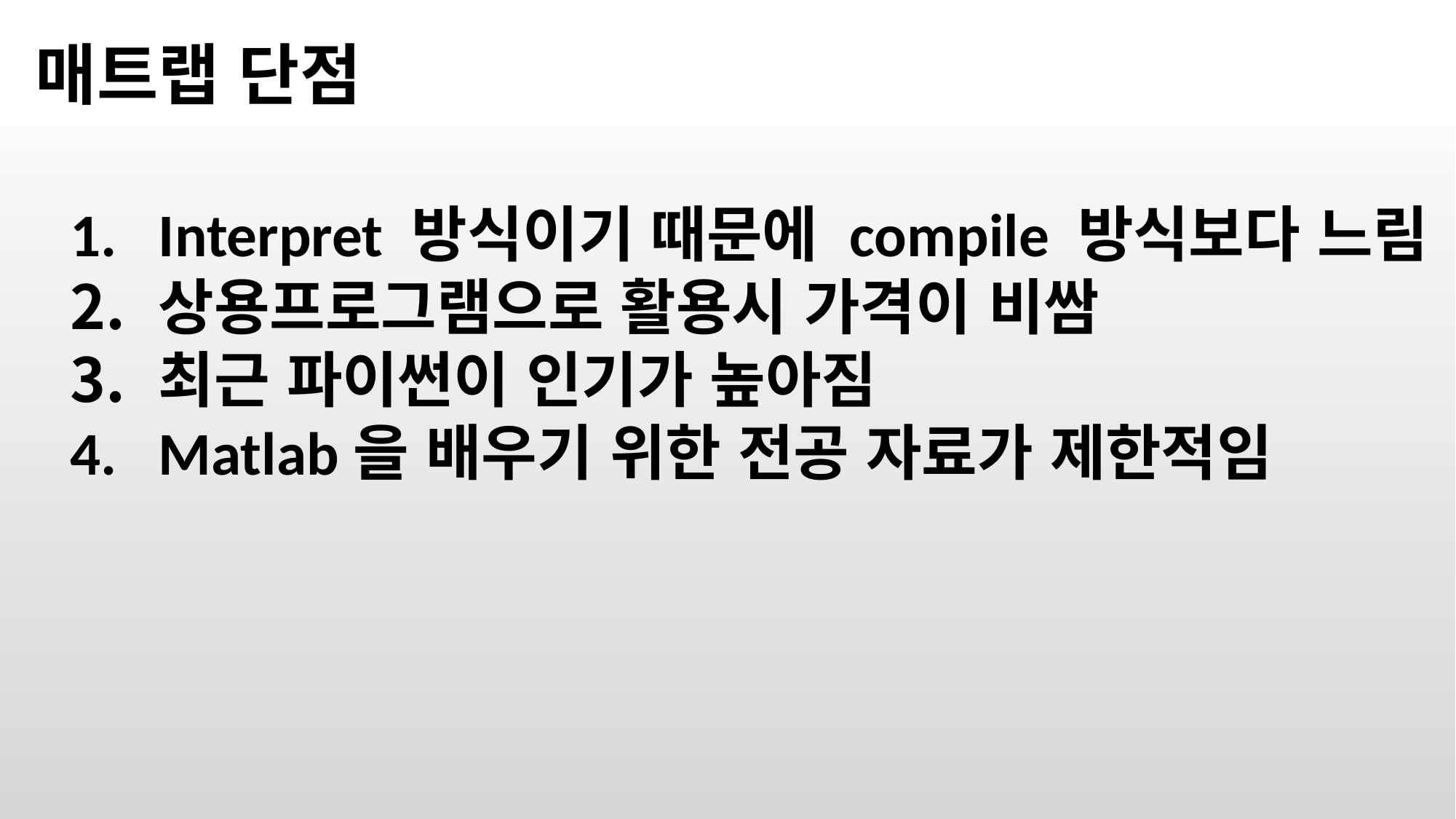

매트랩 단점
Interpret 방식이기 때문에 compile 방식보다 느림
상용프로그램으로 활용시 가격이 비쌈
최근 파이썬이 인기가 높아짐
Matlab을 배우기 위한 전공 자료가 제한적임